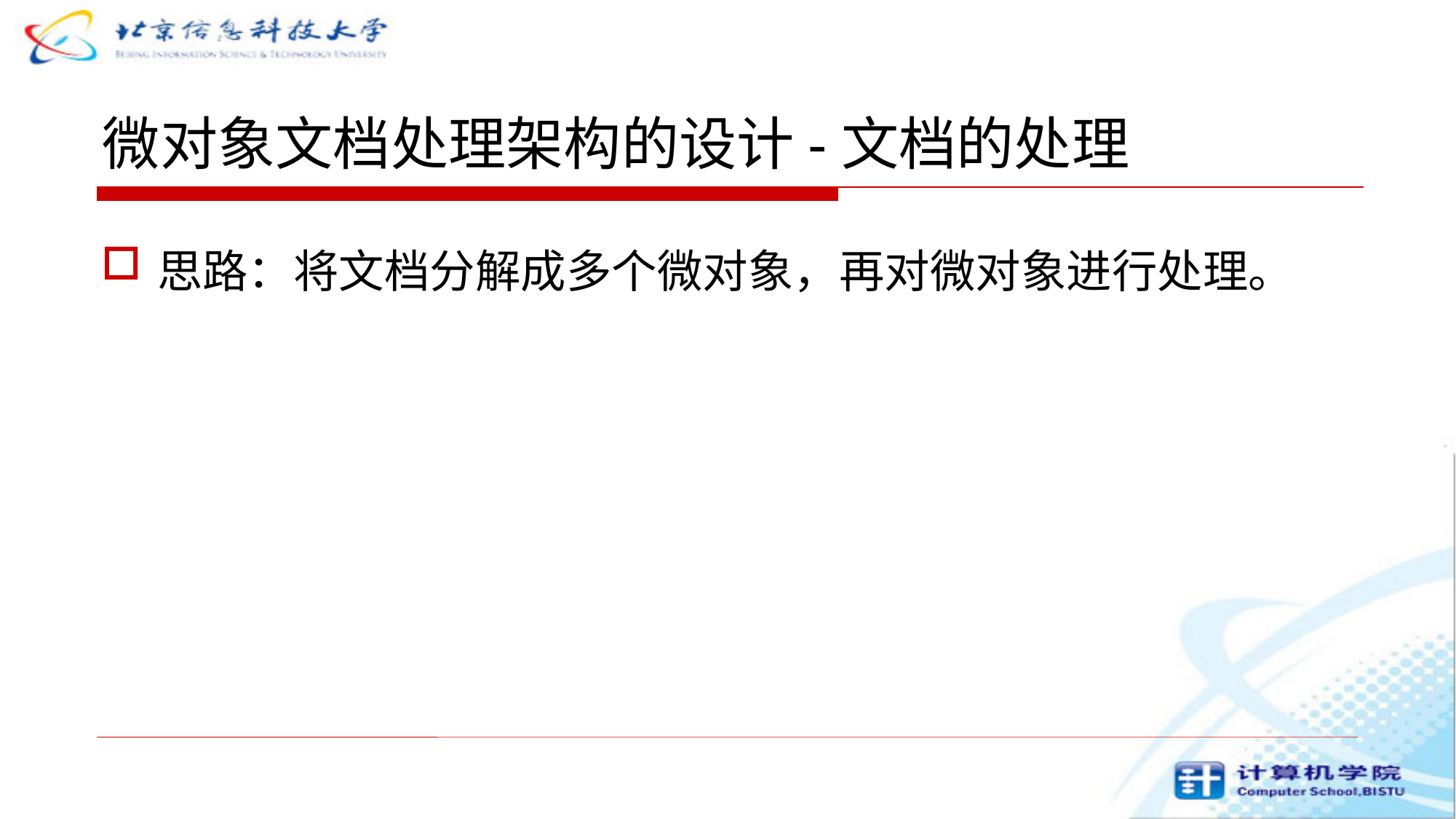

# 微对象文档处理架构的设计-文档的处理
思路：将文档分解成多个微对象，再对微对象进行处理。